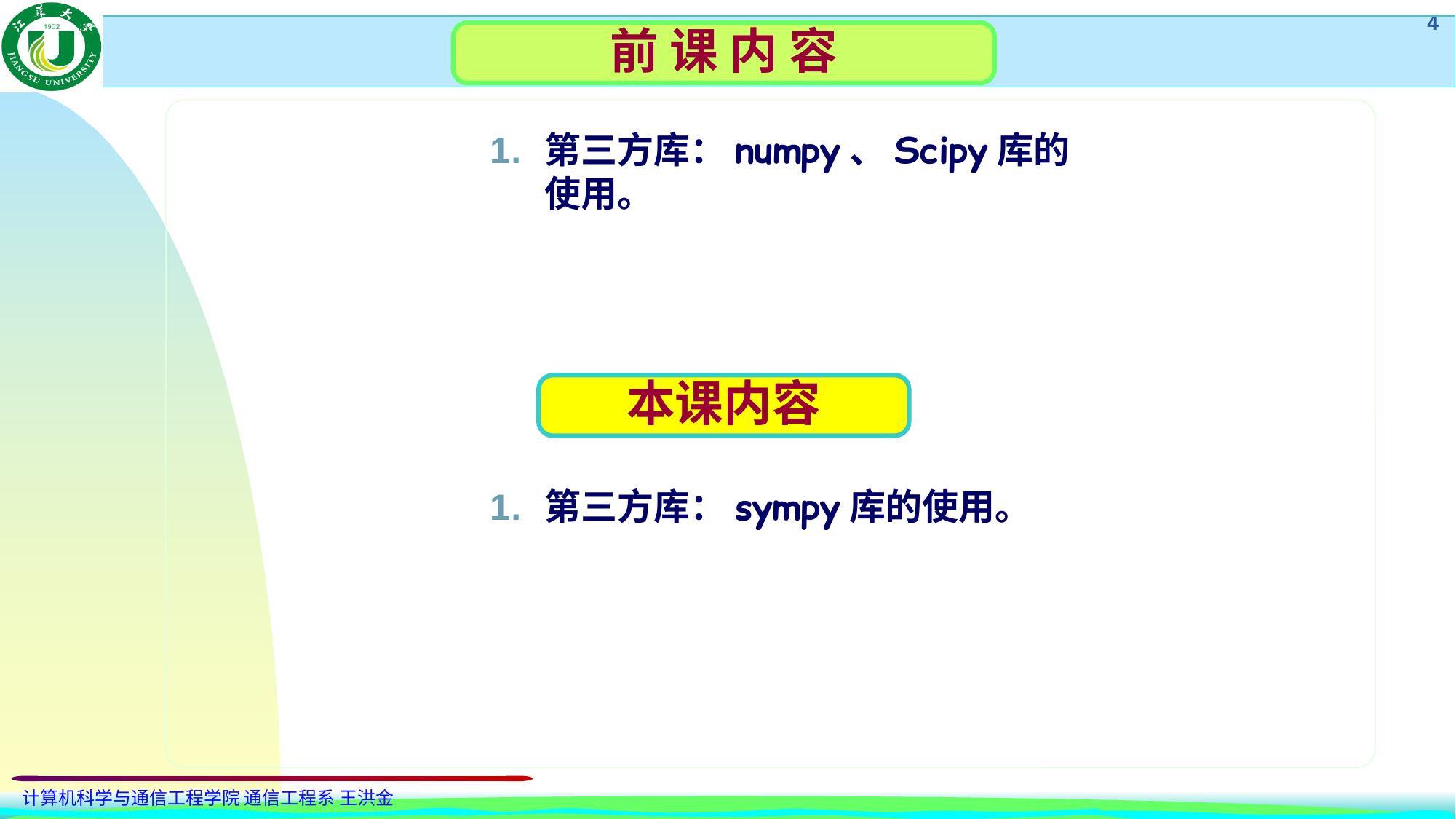

前 课 内 容
第三方库：numpy、Scipy库的使用。

本课内容
第三方库：sympy库的使用。